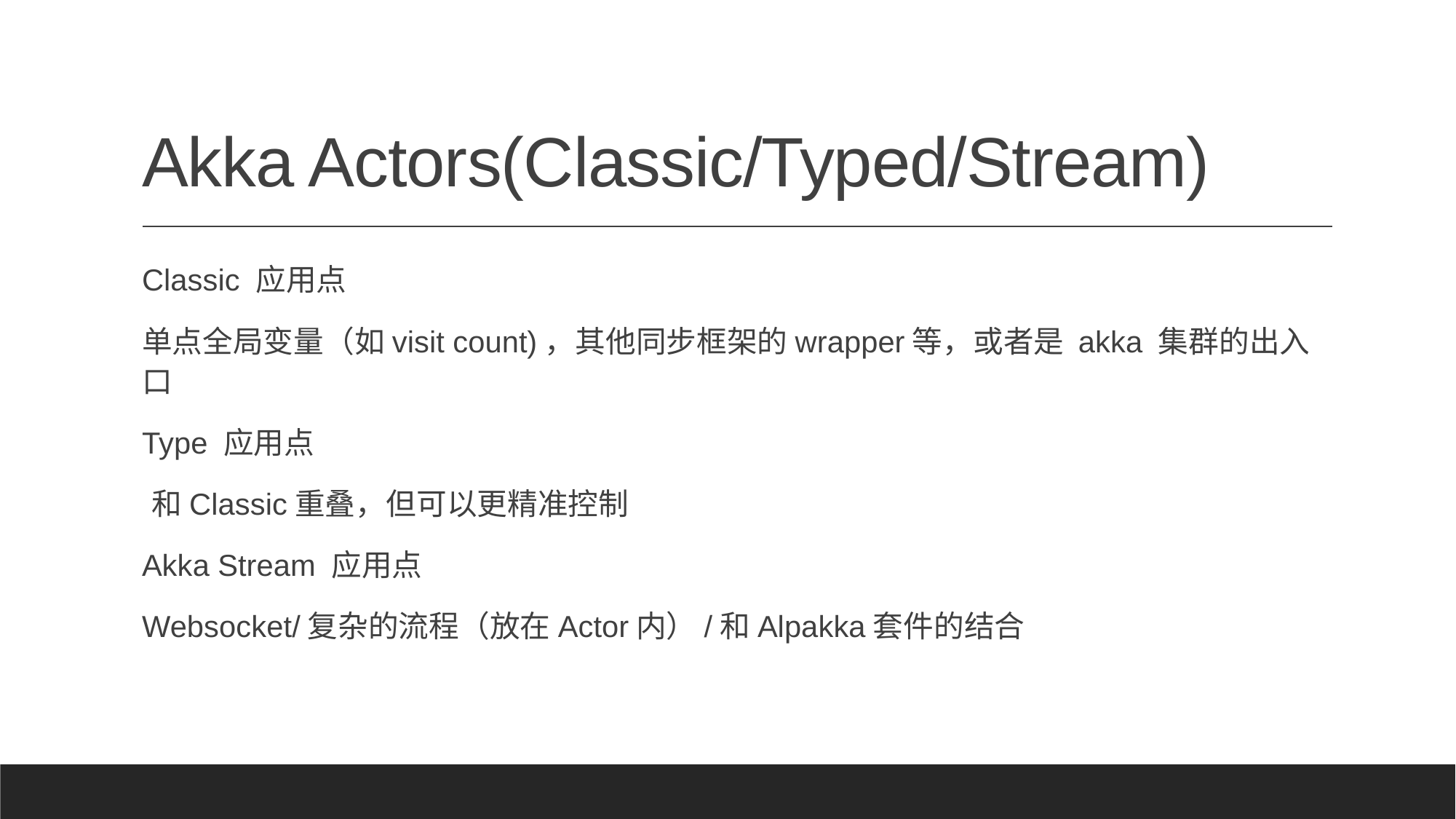

# Akka Actors(Classic/Typed/Stream)
Classic 应用点
单点全局变量（如visit count)，其他同步框架的wrapper等，或者是 akka 集群的出入口
Type 应用点
  和Classic重叠，但可以更精准控制
Akka Stream 应用点
Websocket/复杂的流程（放在Actor内）/和Alpakka套件的结合